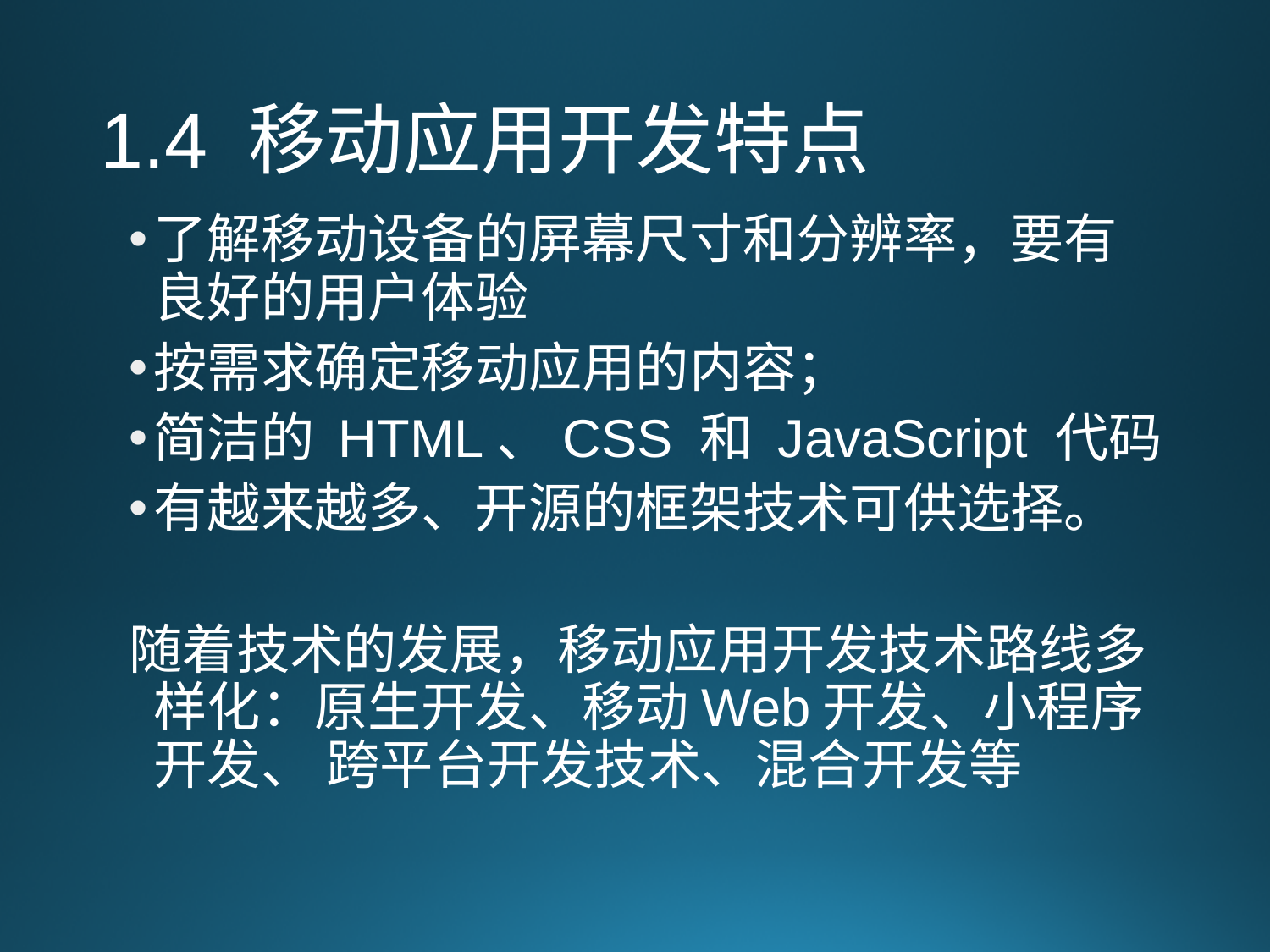

# 1.4 移动应用开发特点
了解移动设备的屏幕尺寸和分辨率，要有良好的用户体验
按需求确定移动应用的内容；
简洁的 HTML、CSS 和 JavaScript 代码
有越来越多、开源的框架技术可供选择。

随着技术的发展，移动应用开发技术路线多样化：原生开发、移动Web开发、小程序开发、 跨平台开发技术、混合开发等